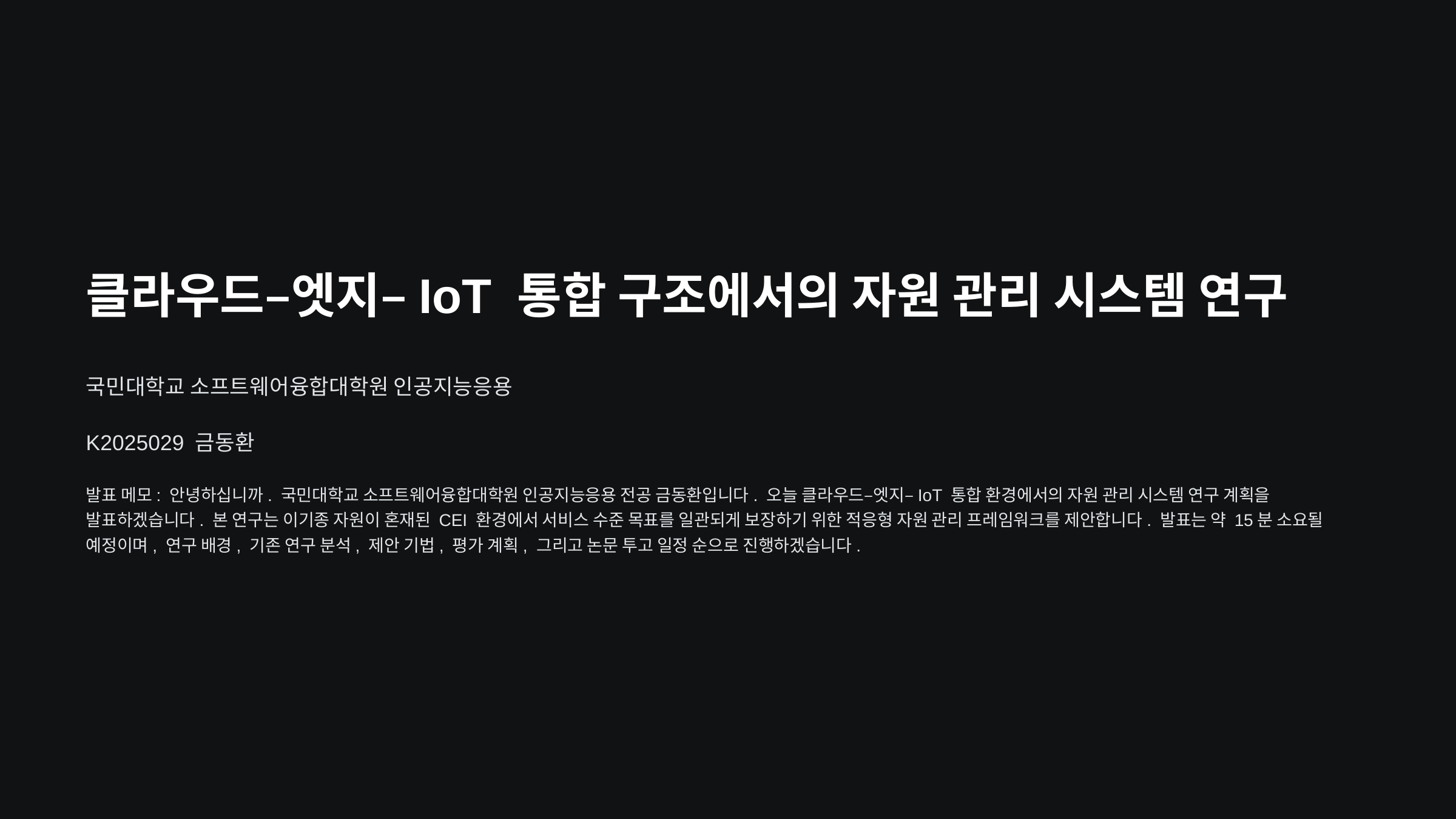

클라우드–엣지–IoT 통합 구조에서의 자원 관리 시스템 연구
국민대학교 소프트웨어융합대학원 인공지능응용
K2025029 금동환
발표 메모: 안녕하십니까. 국민대학교 소프트웨어융합대학원 인공지능응용 전공 금동환입니다. 오늘 클라우드–엣지–IoT 통합 환경에서의 자원 관리 시스템 연구 계획을 발표하겠습니다. 본 연구는 이기종 자원이 혼재된 CEI 환경에서 서비스 수준 목표를 일관되게 보장하기 위한 적응형 자원 관리 프레임워크를 제안합니다. 발표는 약 15분 소요될 예정이며, 연구 배경, 기존 연구 분석, 제안 기법, 평가 계획, 그리고 논문 투고 일정 순으로 진행하겠습니다.